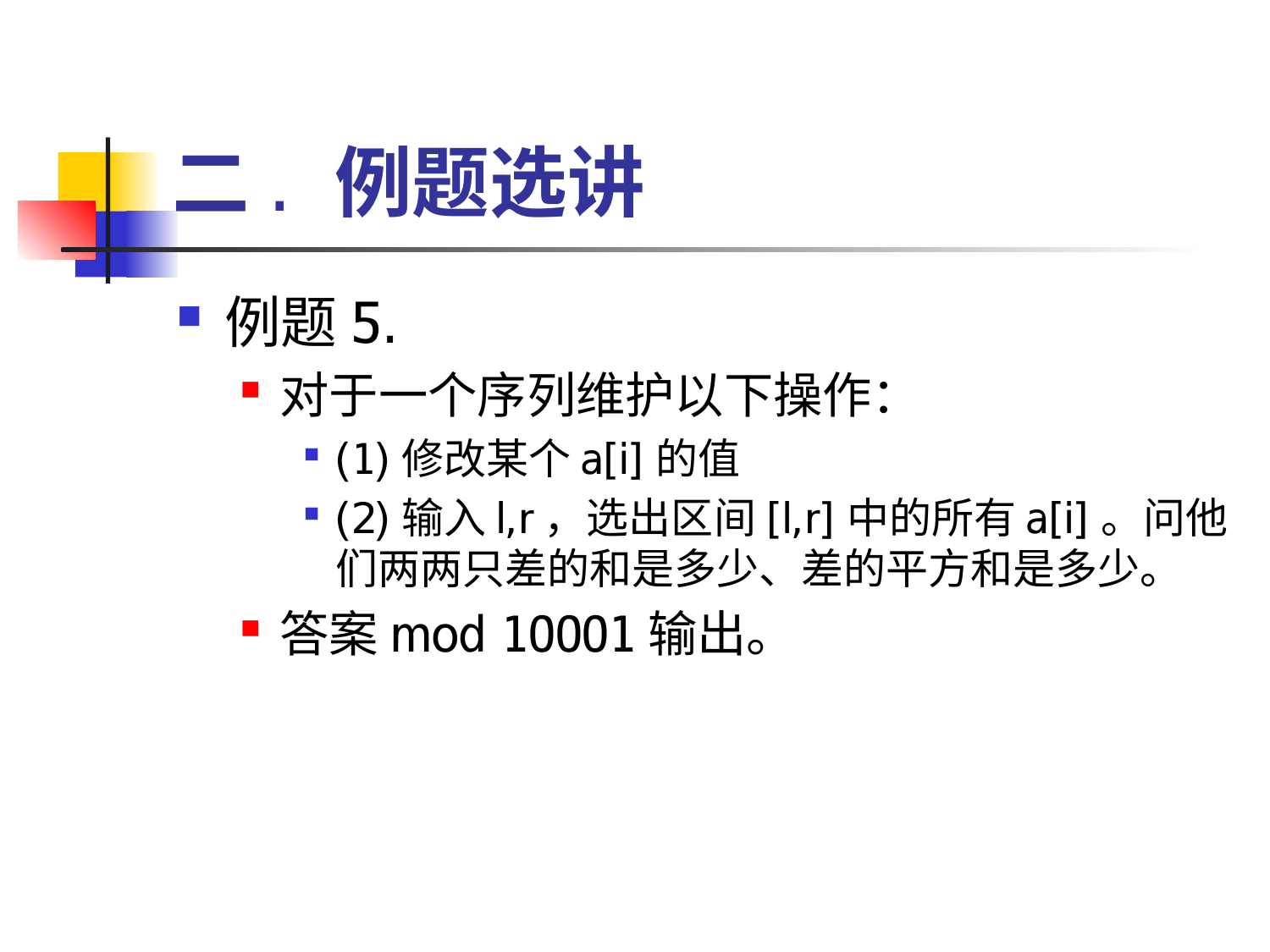

# 二. 例题选讲
例题5.
对于一个序列维护以下操作：
(1)修改某个a[i]的值
(2)输入l,r，选出区间[l,r]中的所有a[i]。问他们两两只差的和是多少、差的平方和是多少。
答案mod 10001输出。